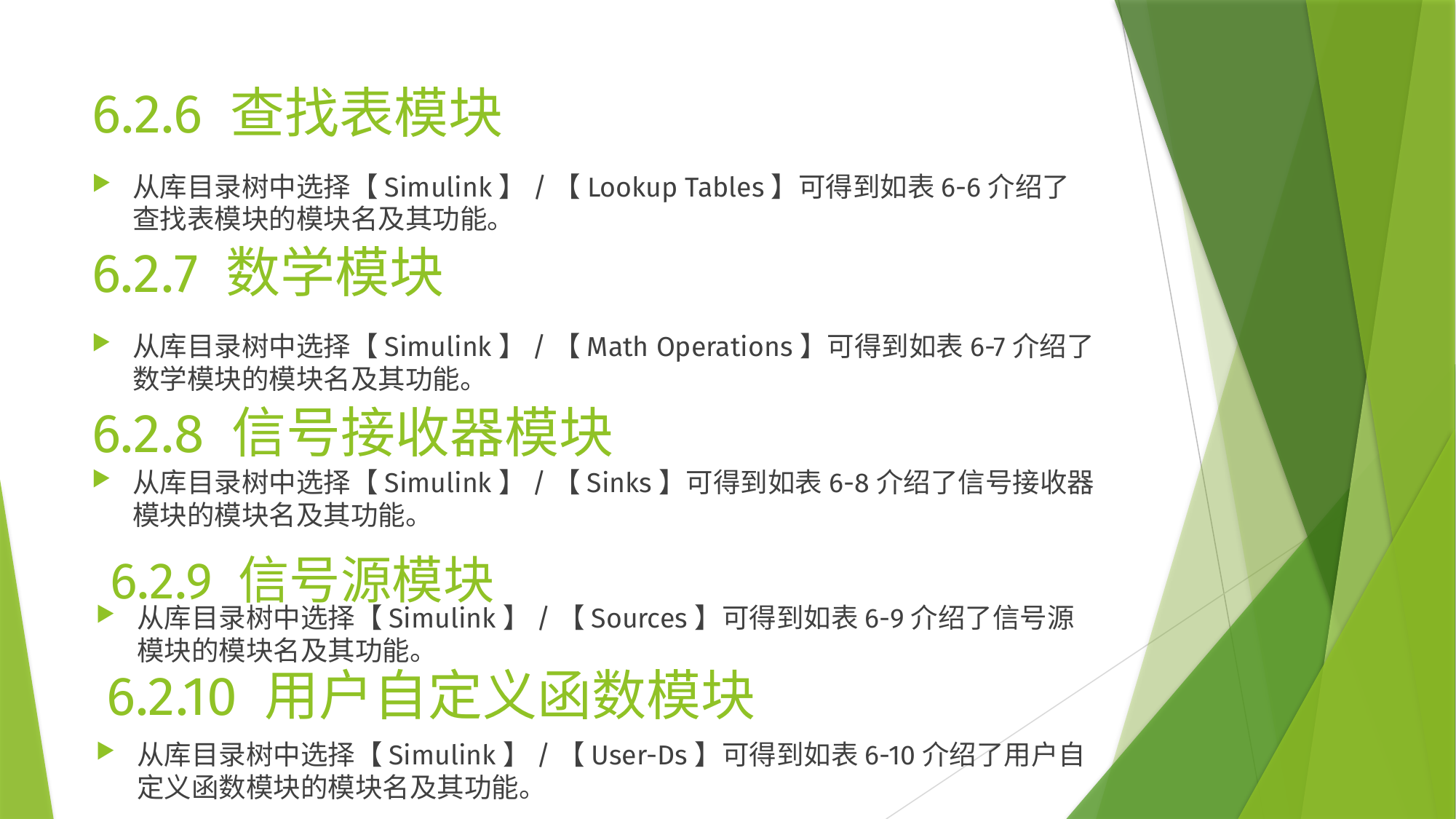

# 6.2.6 查找表模块
从库目录树中选择【Simulink】/【Lookup Tables】可得到如表6-6介绍了查找表模块的模块名及其功能。

6.2.7 数学模块
从库目录树中选择【Simulink】/【Math Operations】可得到如表6-7介绍了数学模块的模块名及其功能。

6.2.8 信号接收器模块
从库目录树中选择【Simulink】/【Sinks】可得到如表6-8介绍了信号接收器模块的模块名及其功能。

6.2.9 信号源模块
从库目录树中选择【Simulink】/【Sources】可得到如表6-9介绍了信号源模块的模块名及其功能。

6.2.10 用户自定义函数模块
从库目录树中选择【Simulink】/【User-Ds】可得到如表6-10介绍了用户自定义函数模块的模块名及其功能。